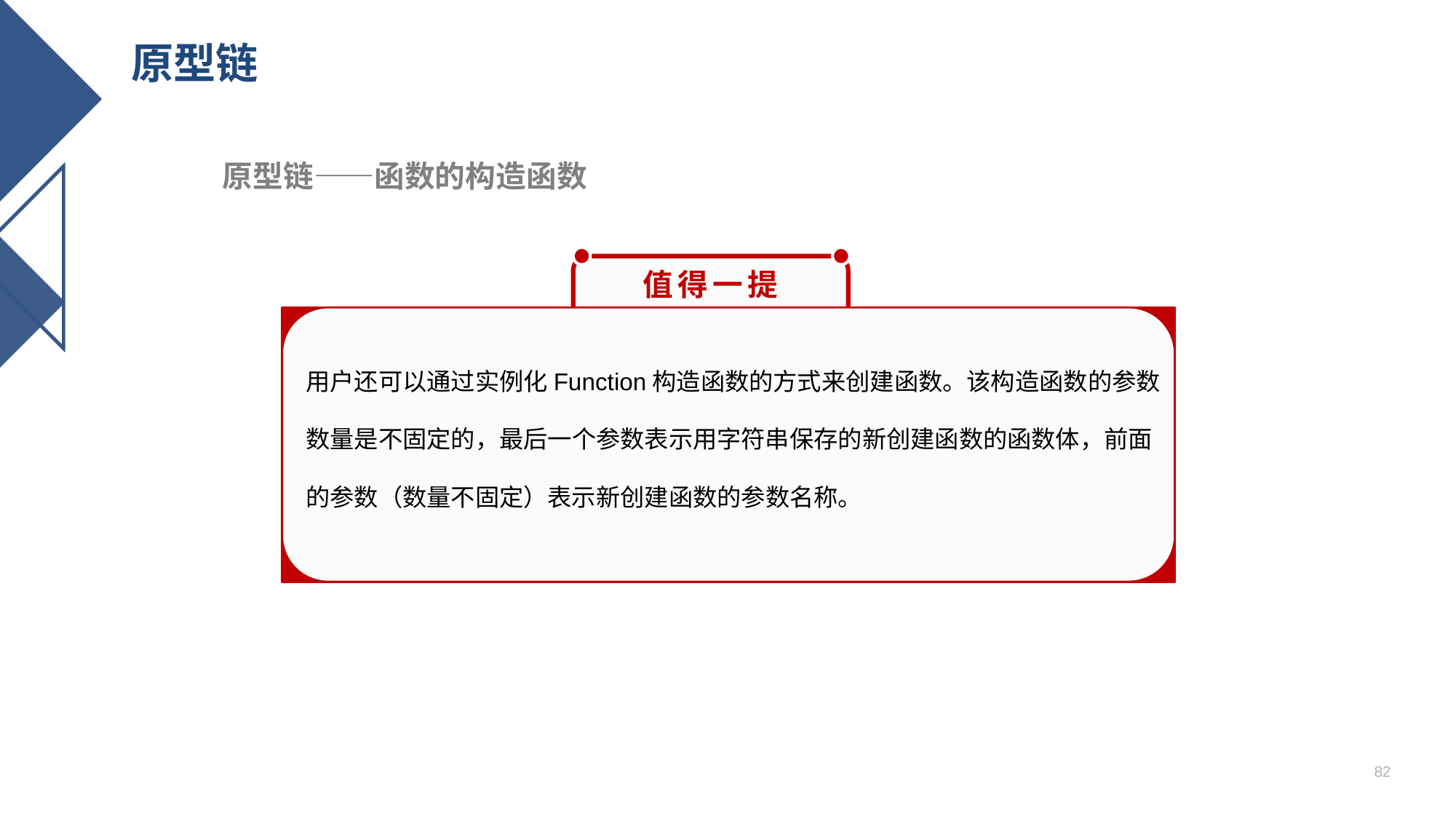

# 原型链
原型链——函数的构造函数

值得一提

用户还可以通过实例化Function构造函数的方式来创建函数。该构造函数的参数数量是不固定的，最后一个参数表示用字符串保存的新创建函数的函数体，前面的参数（数量不固定）表示新创建函数的参数名称。
82